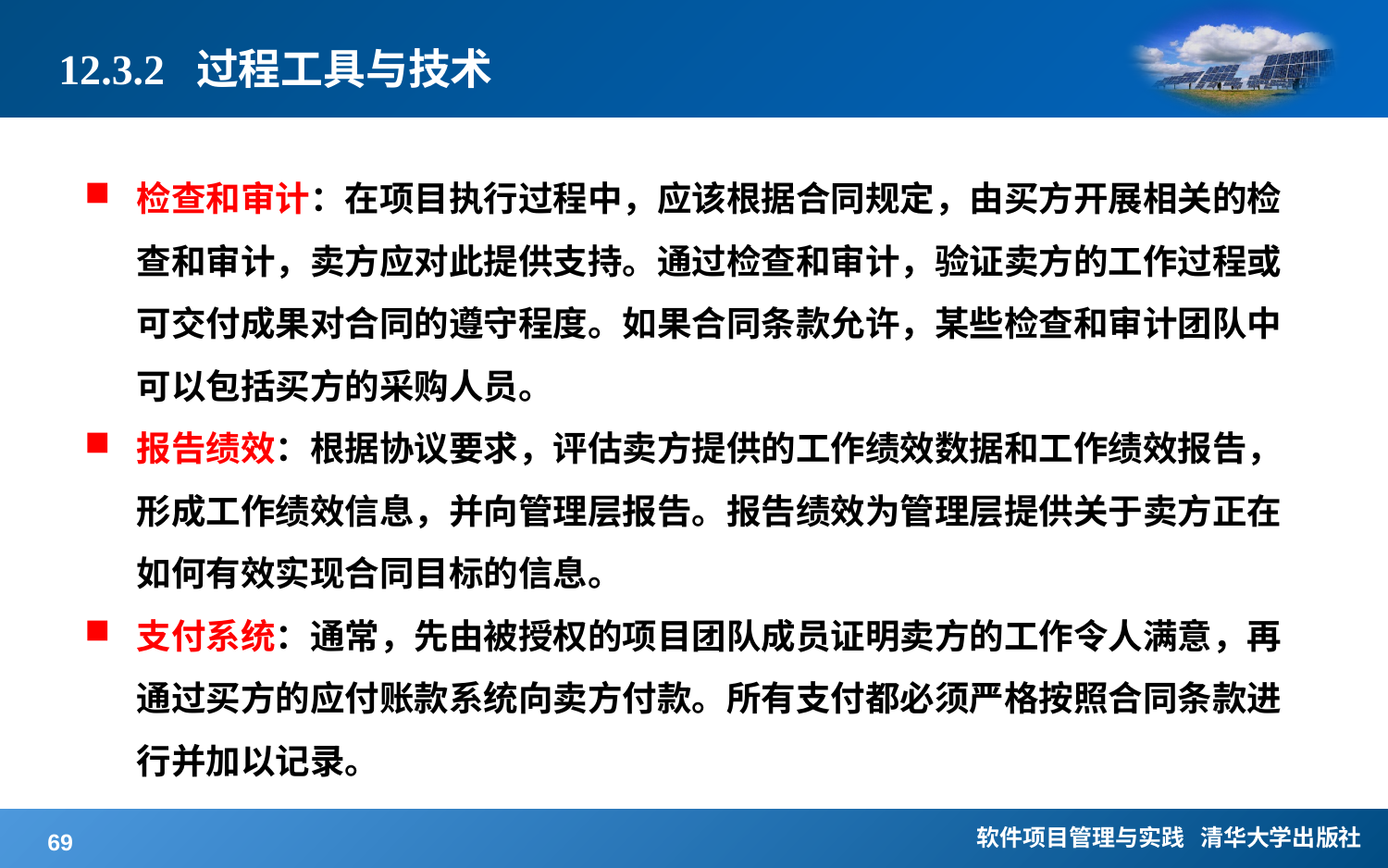

# 12.3.2  过程工具与技术
检查和审计：在项目执行过程中，应该根据合同规定，由买方开展相关的检查和审计，卖方应对此提供支持。通过检查和审计，验证卖方的工作过程或可交付成果对合同的遵守程度。如果合同条款允许，某些检查和审计团队中可以包括买方的采购人员。
报告绩效：根据协议要求，评估卖方提供的工作绩效数据和工作绩效报告，形成工作绩效信息，并向管理层报告。报告绩效为管理层提供关于卖方正在如何有效实现合同目标的信息。
支付系统：通常，先由被授权的项目团队成员证明卖方的工作令人满意，再通过买方的应付账款系统向卖方付款。所有支付都必须严格按照合同条款进行并加以记录。